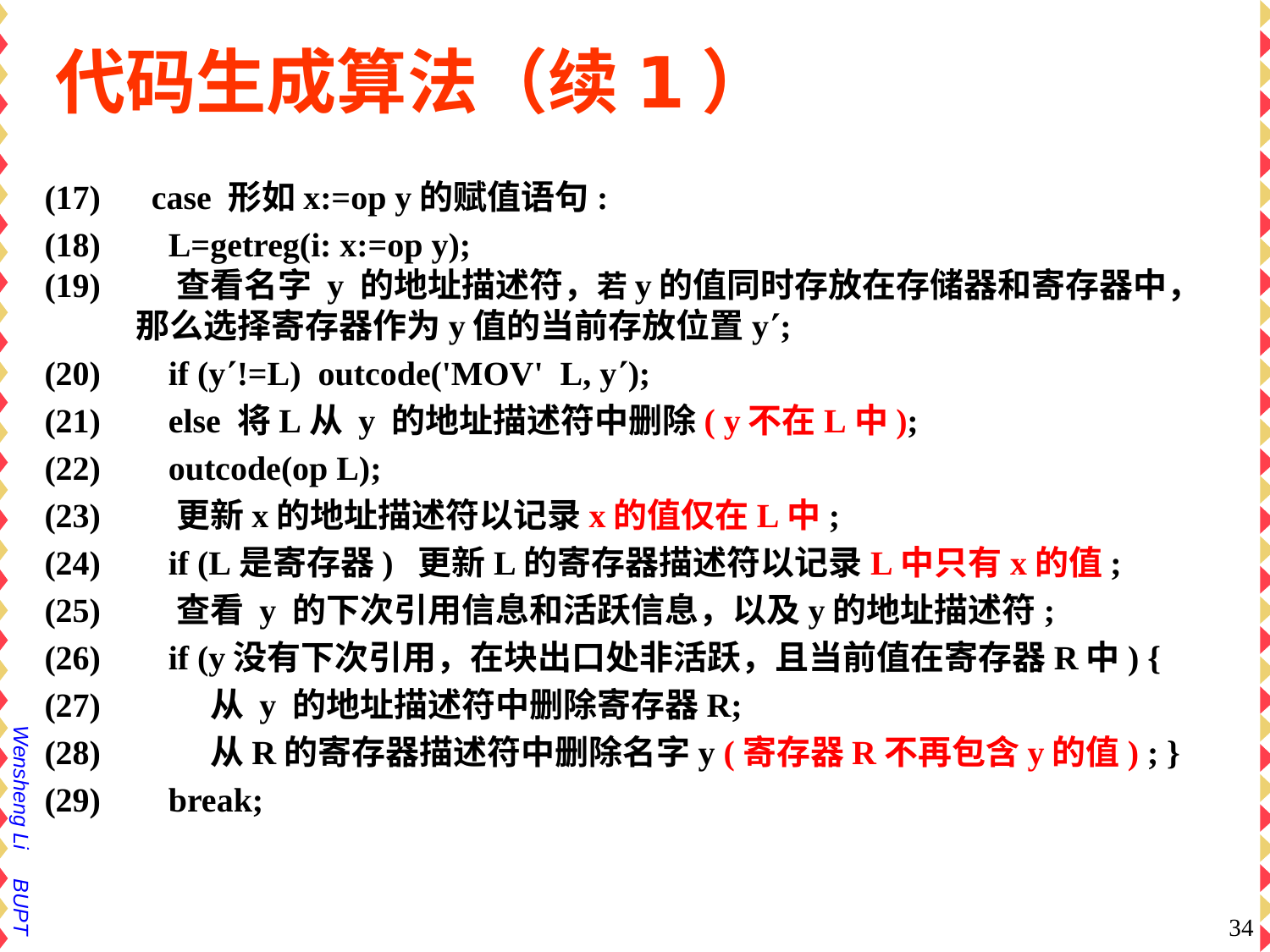

# 代码生成算法（续1）
(17)      case 形如x:=op y的赋值语句:
(18)        L=getreg(i: x:=op y);
(19)        查看名字 y 的地址描述符，若y的值同时存放在存储器和寄存器中，
           那么选择寄存器作为y值的当前存放位置y′;
(20)        if (y′!=L)  outcode('MOV'  L, y′);
(21)        else 将L从 y 的地址描述符中删除( y不在L中);
(22)        outcode(op L);
(23)        更新x的地址描述符以记录x的值仅在L中;
(24)        if (L是寄存器)  更新L的寄存器描述符以记录L中只有x的值;
(25)        查看 y 的下次引用信息和活跃信息，以及y的地址描述符;
(26)        if (y没有下次引用，在块出口处非活跃，且当前值在寄存器R中) {
(27)            从 y 的地址描述符中删除寄存器R;
(28)            从R的寄存器描述符中删除名字y (寄存器R不再包含y的值) ; }
(29)        break;

34